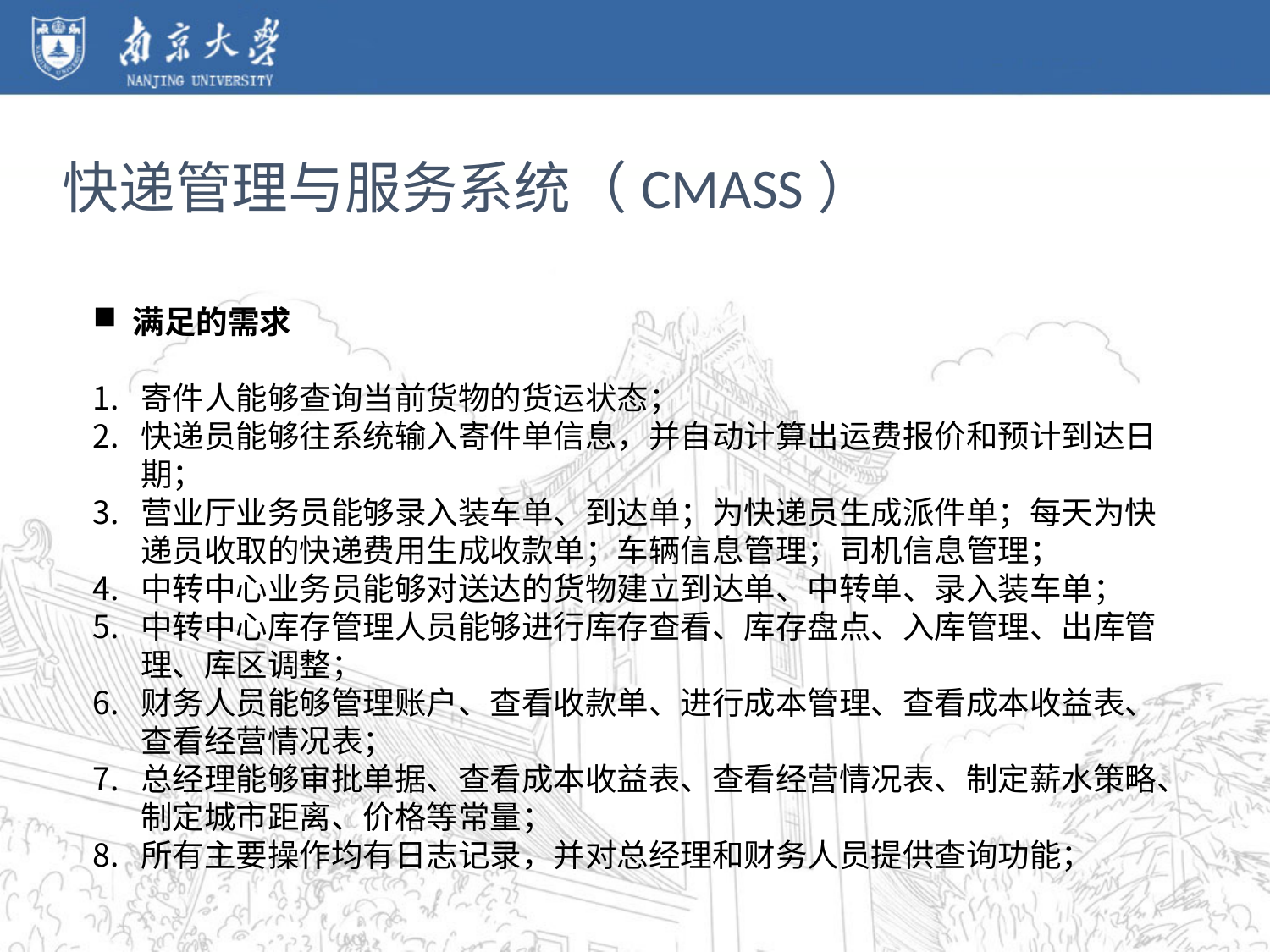

快递管理与服务系统（CMASS）
满足的需求

寄件人能够查询当前货物的货运状态；
快递员能够往系统输入寄件单信息，并自动计算出运费报价和预计到达日期；
营业厅业务员能够录入装车单、到达单；为快递员生成派件单；每天为快递员收取的快递费用生成收款单；车辆信息管理；司机信息管理；
中转中心业务员能够对送达的货物建立到达单、中转单、录入装车单；
中转中心库存管理人员能够进行库存查看、库存盘点、入库管理、出库管理、库区调整；
财务人员能够管理账户、查看收款单、进行成本管理、查看成本收益表、查看经营情况表；
总经理能够审批单据、查看成本收益表、查看经营情况表、制定薪水策略、制定城市距离、价格等常量；
所有主要操作均有日志记录，并对总经理和财务人员提供查询功能；